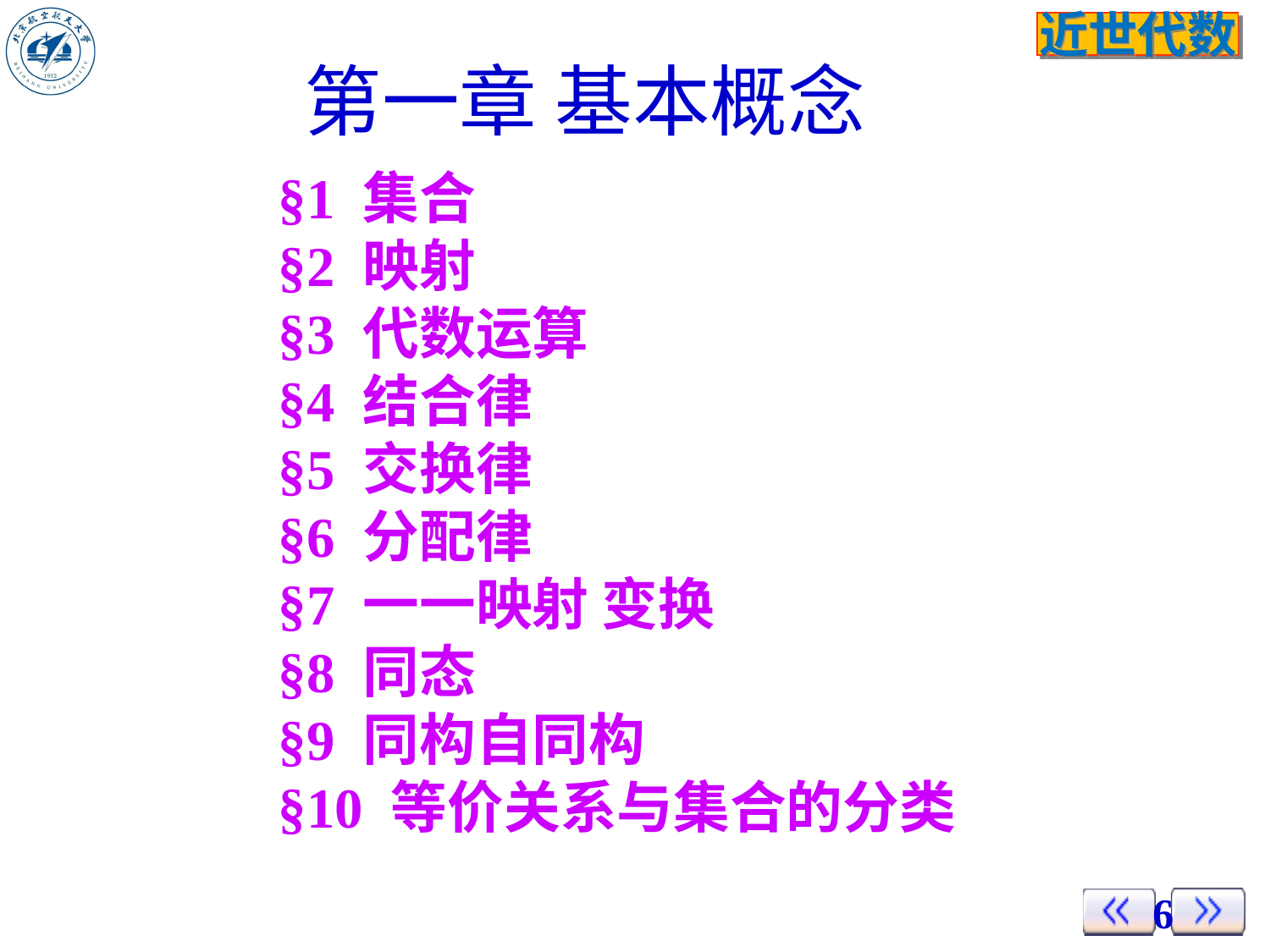

第一章 基本概念
§1 集合
§2 映射
§3 代数运算
§4 结合律
§5 交换律
§6 分配律
§7 一一映射 变换
§8 同态
§9 同构自同构
§10 等价关系与集合的分类

6